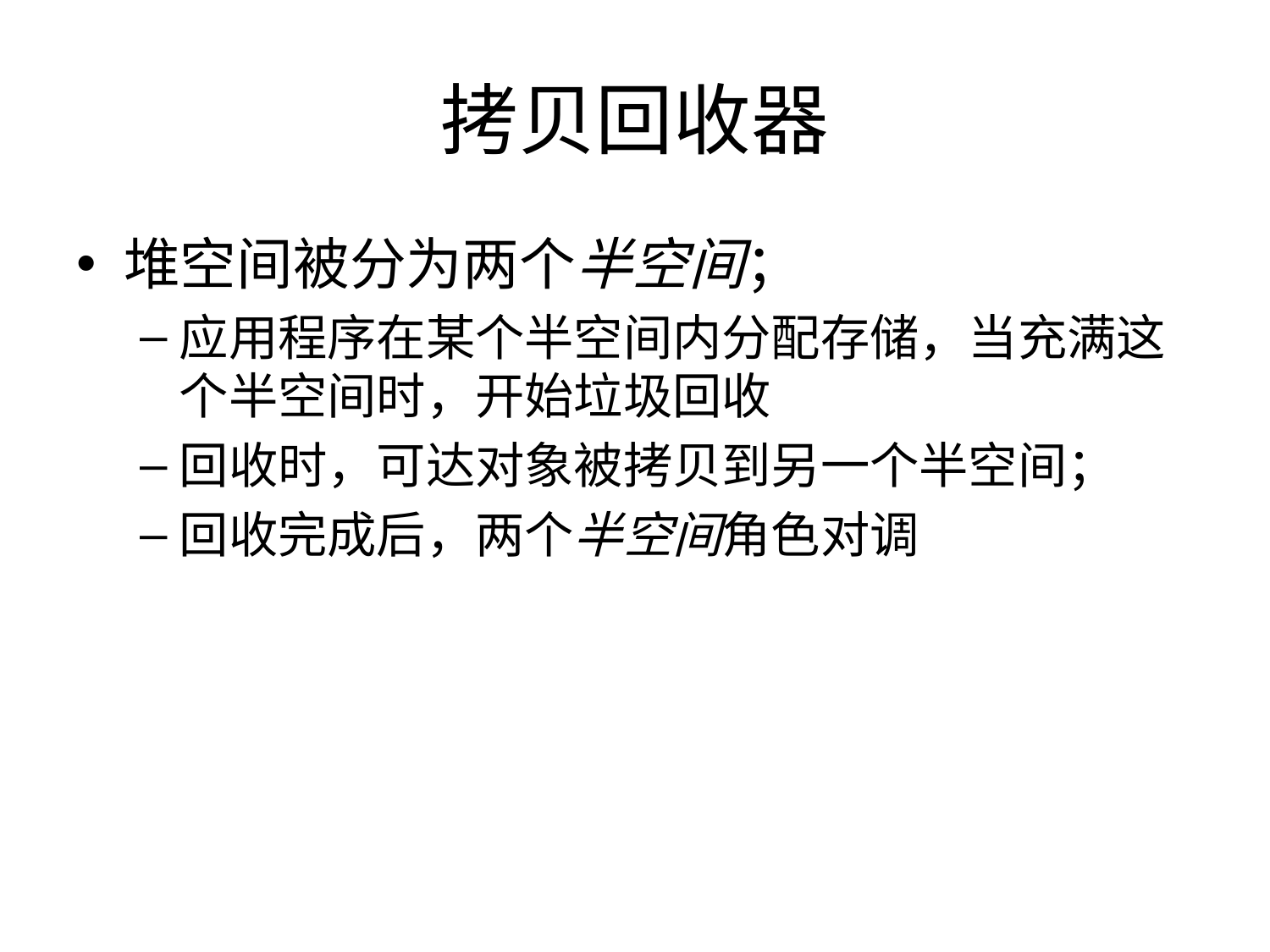

# 拷贝回收器
堆空间被分为两个半空间；
应用程序在某个半空间内分配存储，当充满这个半空间时，开始垃圾回收
回收时，可达对象被拷贝到另一个半空间；
回收完成后，两个半空间角色对调